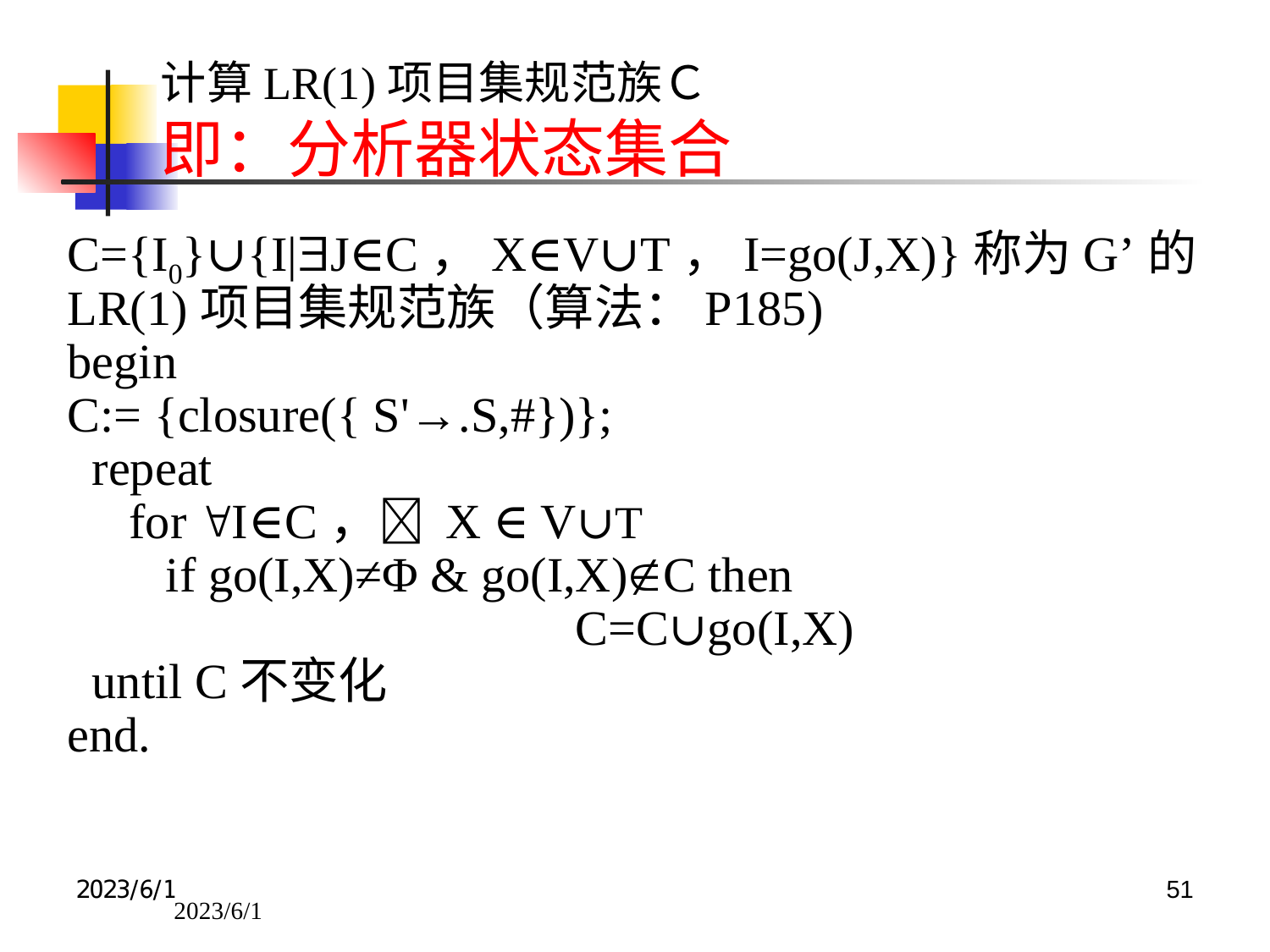

计算LR(1)项目集规范族Ｃ
即：分析器状态集合
C={I0}∪{I|∃J∈C，X∈V∪T，I=go(J,X)}称为G’的LR(1)项目集规范族（算法：P185)
begin
C:= {closure({ S'→.S,#})};
  repeat
     for ∀I∈C，∀ X ∈ V∪T
        if go(I,X)≠Φ & go(I,X)∉C then
 				C=C∪go(I,X)
  until C不变化
end.
2023/6/1
2023/6/1
51